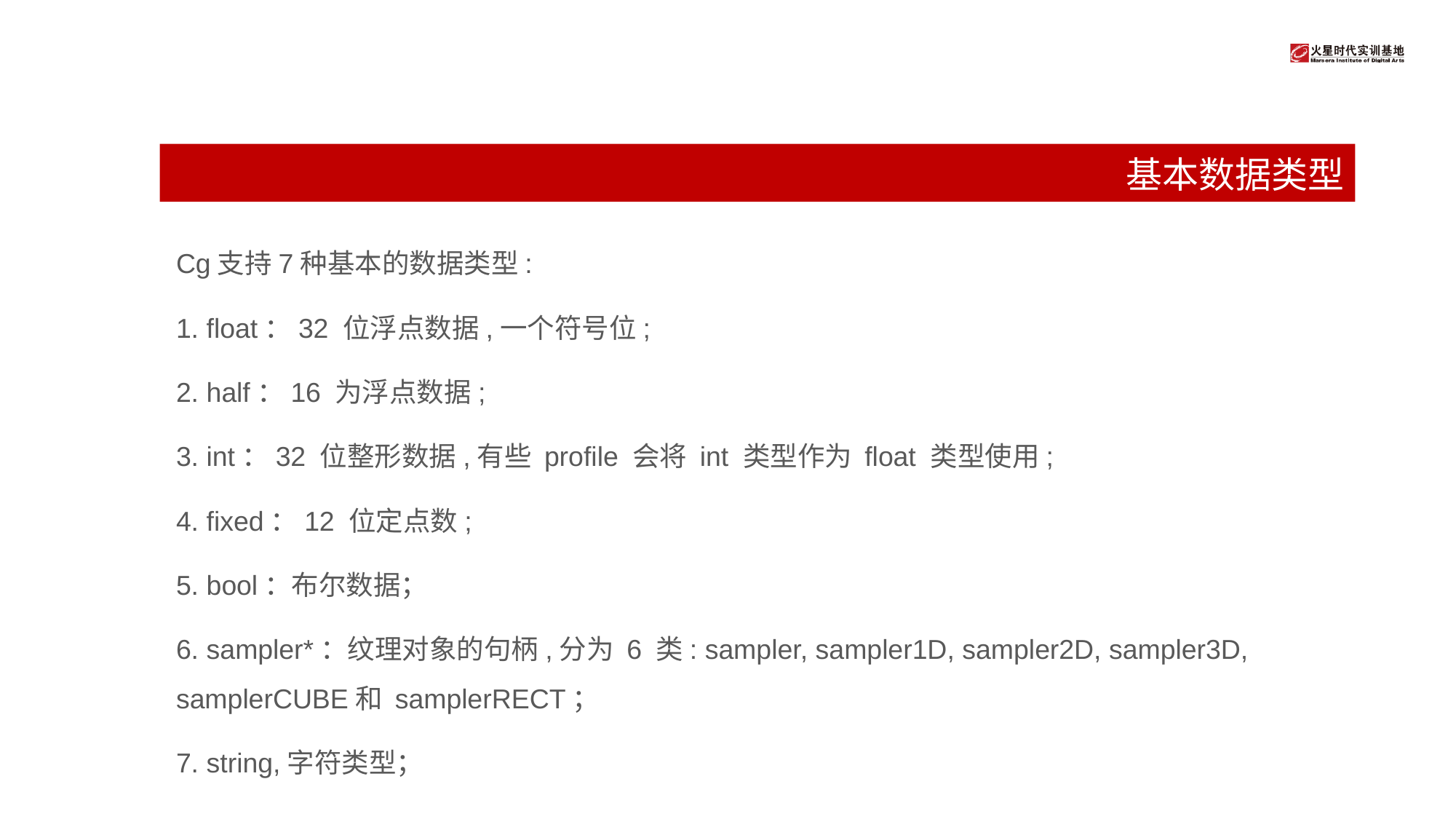

# 基本数据类型
Cg支持7种基本的数据类型:
1. float：32 位浮点数据,一个符号位;
2. half：16 为浮点数据;
3. int：32 位整形数据,有些 profile 会将 int 类型作为 float 类型使用;
4. fixed：12 位定点数;
5. bool：布尔数据；
6. sampler*：纹理对象的句柄,分为 6 类: sampler, sampler1D, sampler2D, sampler3D, samplerCUBE和 samplerRECT；
7. string,字符类型；